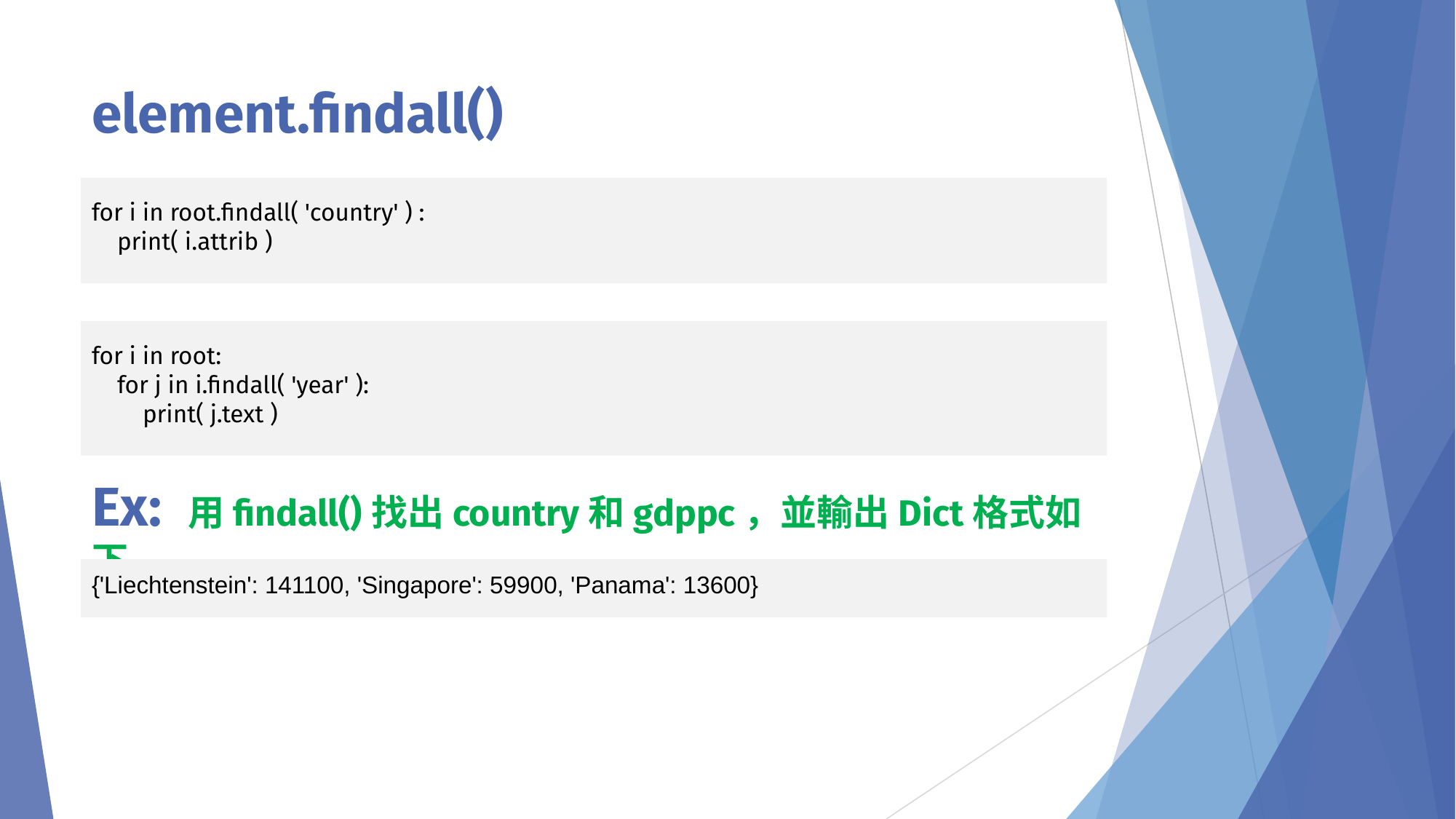

# element.findall() Ex: 用findall()找出country和gdppc，並輸出Dict格式如下
for i in root.findall( 'country' ) :
    print( i.attrib )
for i in root:
    for j in i.findall( 'year' ):
        print( j.text )
{'Liechtenstein': 141100, 'Singapore': 59900, 'Panama': 13600}